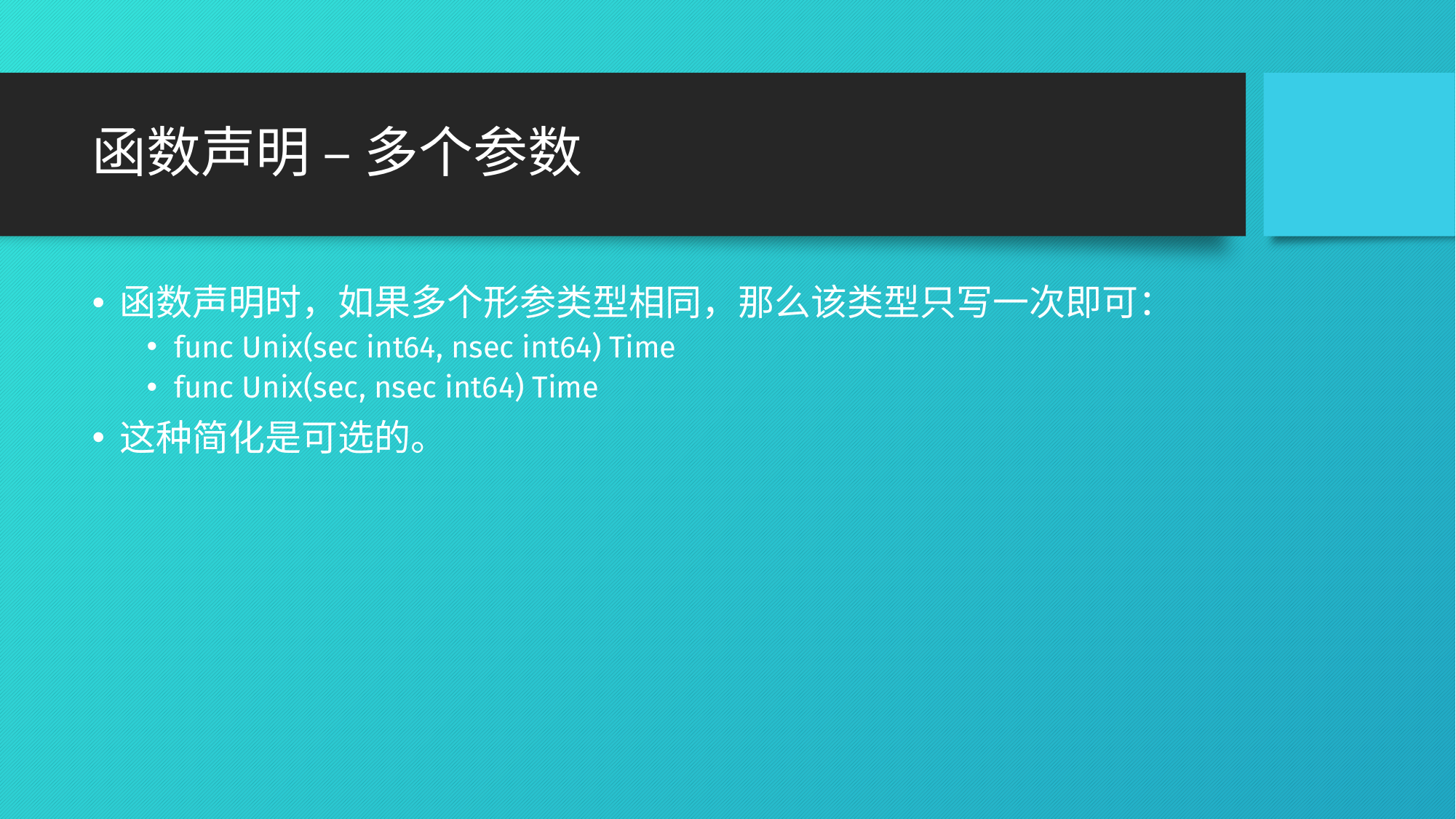

# 函数声明 – 多个参数
函数声明时，如果多个形参类型相同，那么该类型只写一次即可：
func Unix(sec int64, nsec int64) Time
func Unix(sec, nsec int64) Time
这种简化是可选的。